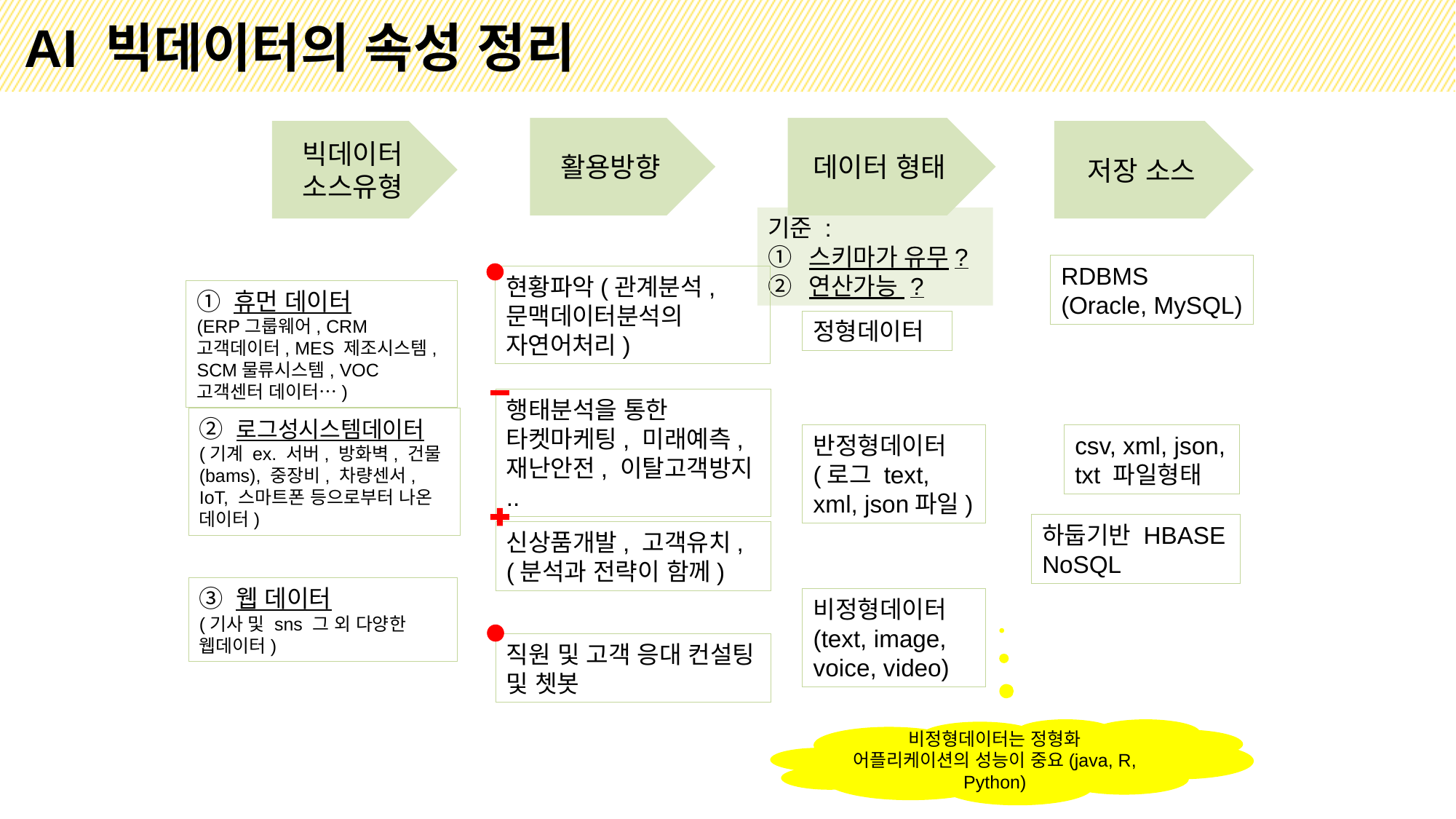

# AI 빅데이터의 속성 정리
데이터 형태
활용방향
빅데이터 소스유형
저장 소스
기준 :
스키마가 유무?
연산가능 ?
RDBMS
(Oracle, MySQL)

현황파악(관계분석, 문맥데이터분석의 자연어처리)
① 휴먼 데이터
(ERP그룹웨어, CRM고객데이터, MES 제조시스템, SCM물류시스템, VOC고객센터 데이터…)
정형데이터

행태분석을 통한 타켓마케팅, 미래예측, 재난안전, 이탈고객방지 ..
② 로그성시스템데이터
(기계 ex. 서버, 방화벽, 건물(bams), 중장비, 차량센서, IoT, 스마트폰 등으로부터 나온 데이터)
반정형데이터
(로그 text, xml, json파일)
csv, xml, json, txt 파일형태

신상품개발, 고객유치,
(분석과 전략이 함께)
하둡기반 HBASE
NoSQL
③ 웹 데이터
(기사 및 sns 그 외 다양한 웹데이터)
비정형데이터
(text, image, voice, video)

직원 및 고객 응대 컨설팅 및 쳇봇
비정형데이터는 정형화 어플리케이션의 성능이 중요(java, R, Python)